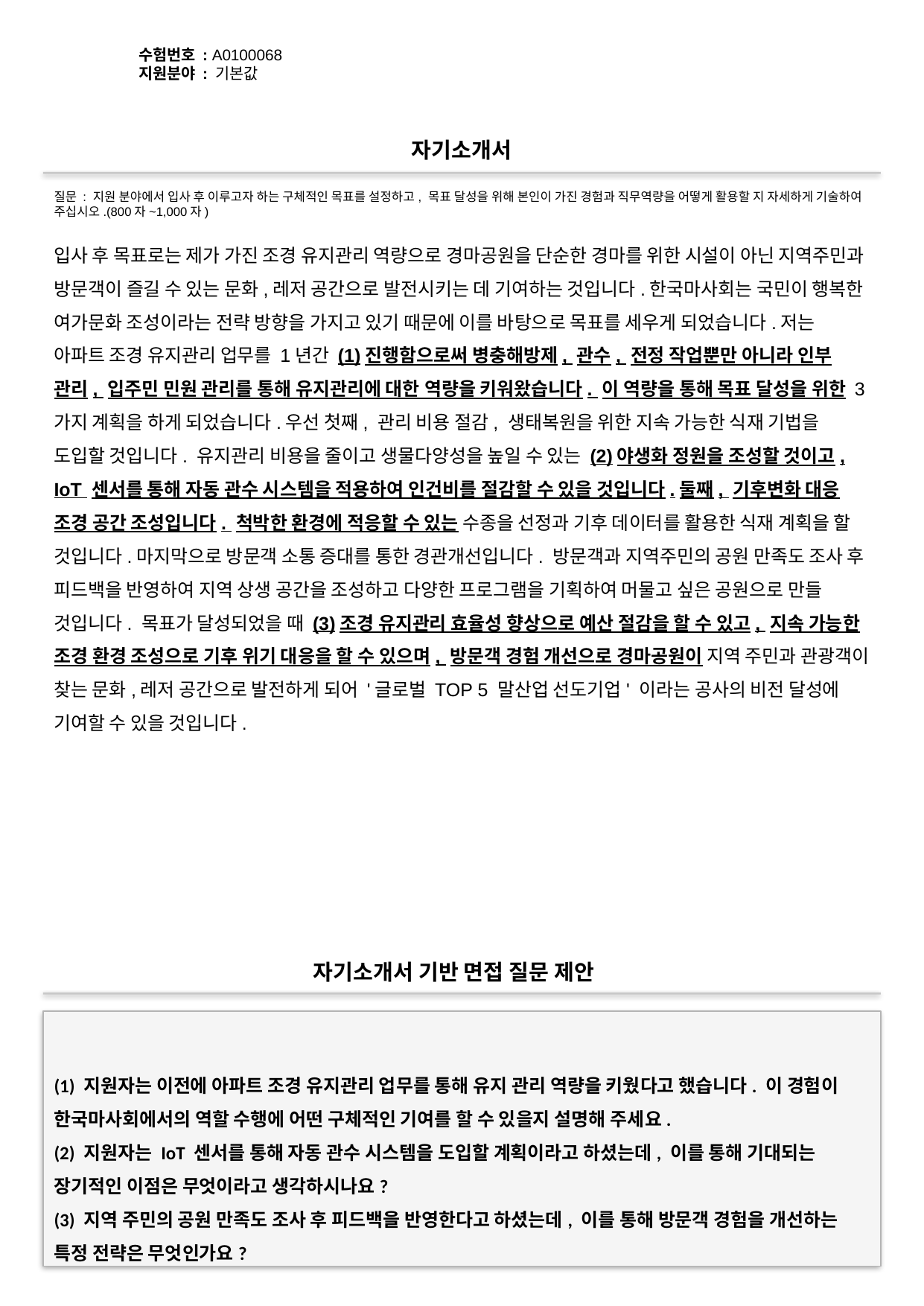

수험번호 : A0100068
지원분야 : 기본값
#

자기소개서

질문 : 지원 분야에서 입사 후 이루고자 하는 구체적인 목표를 설정하고, 목표 달성을 위해 본인이 가진 경험과 직무역량을 어떻게 활용할 지 자세하게 기술하여 주십시오.(800자~1,000자)

입사 후 목표로는 제가 가진 조경 유지관리 역량으로 경마공원을 단순한 경마를 위한 시설이 아닌 지역주민과 방문객이 즐길 수 있는 문화,레저 공간으로 발전시키는 데 기여하는 것입니다.한국마사회는 국민이 행복한 여가문화 조성이라는 전략 방향을 가지고 있기 때문에 이를 바탕으로 목표를 세우게 되었습니다.저는 아파트 조경 유지관리 업무를 1년간 (1)진행함으로써 병충해방제, 관수, 전정 작업뿐만 아니라 인부 관리, 입주민 민원 관리를 통해 유지관리에 대한 역량을 키워왔습니다. 이 역량을 통해 목표 달성을 위한 3가지 계획을 하게 되었습니다.우선 첫째, 관리 비용 절감, 생태복원을 위한 지속 가능한 식재 기법을 도입할 것입니다. 유지관리 비용을 줄이고 생물다양성을 높일 수 있는 (2)야생화 정원을 조성할 것이고, IoT 센서를 통해 자동 관수 시스템을 적용하여 인건비를 절감할 수 있을 것입니다.둘째, 기후변화 대응 조경 공간 조성입니다. 척박한 환경에 적응할 수 있는 수종을 선정과 기후 데이터를 활용한 식재 계획을 할 것입니다.마지막으로 방문객 소통 증대를 통한 경관개선입니다. 방문객과 지역주민의 공원 만족도 조사 후 피드백을 반영하여 지역 상생 공간을 조성하고 다양한 프로그램을 기획하여 머물고 싶은 공원으로 만들 것입니다. 목표가 달성되었을 때 (3)조경 유지관리 효율성 향상으로 예산 절감을 할 수 있고, 지속 가능한 조경 환경 조성으로 기후 위기 대응을 할 수 있으며, 방문객 경험 개선으로 경마공원이 지역 주민과 관광객이 찾는 문화,레저 공간으로 발전하게 되어 '글로벌 TOP 5 말산업 선도기업' 이라는 공사의 비전 달성에 기여할 수 있을 것입니다.

자기소개서 기반 면접 질문 제안

(1) 지원자는 이전에 아파트 조경 유지관리 업무를 통해 유지 관리 역량을 키웠다고 했습니다. 이 경험이 한국마사회에서의 역할 수행에 어떤 구체적인 기여를 할 수 있을지 설명해 주세요.
(2) 지원자는 IoT 센서를 통해 자동 관수 시스템을 도입할 계획이라고 하셨는데, 이를 통해 기대되는 장기적인 이점은 무엇이라고 생각하시나요?
(3) 지역 주민의 공원 만족도 조사 후 피드백을 반영한다고 하셨는데, 이를 통해 방문객 경험을 개선하는 특정 전략은 무엇인가요?